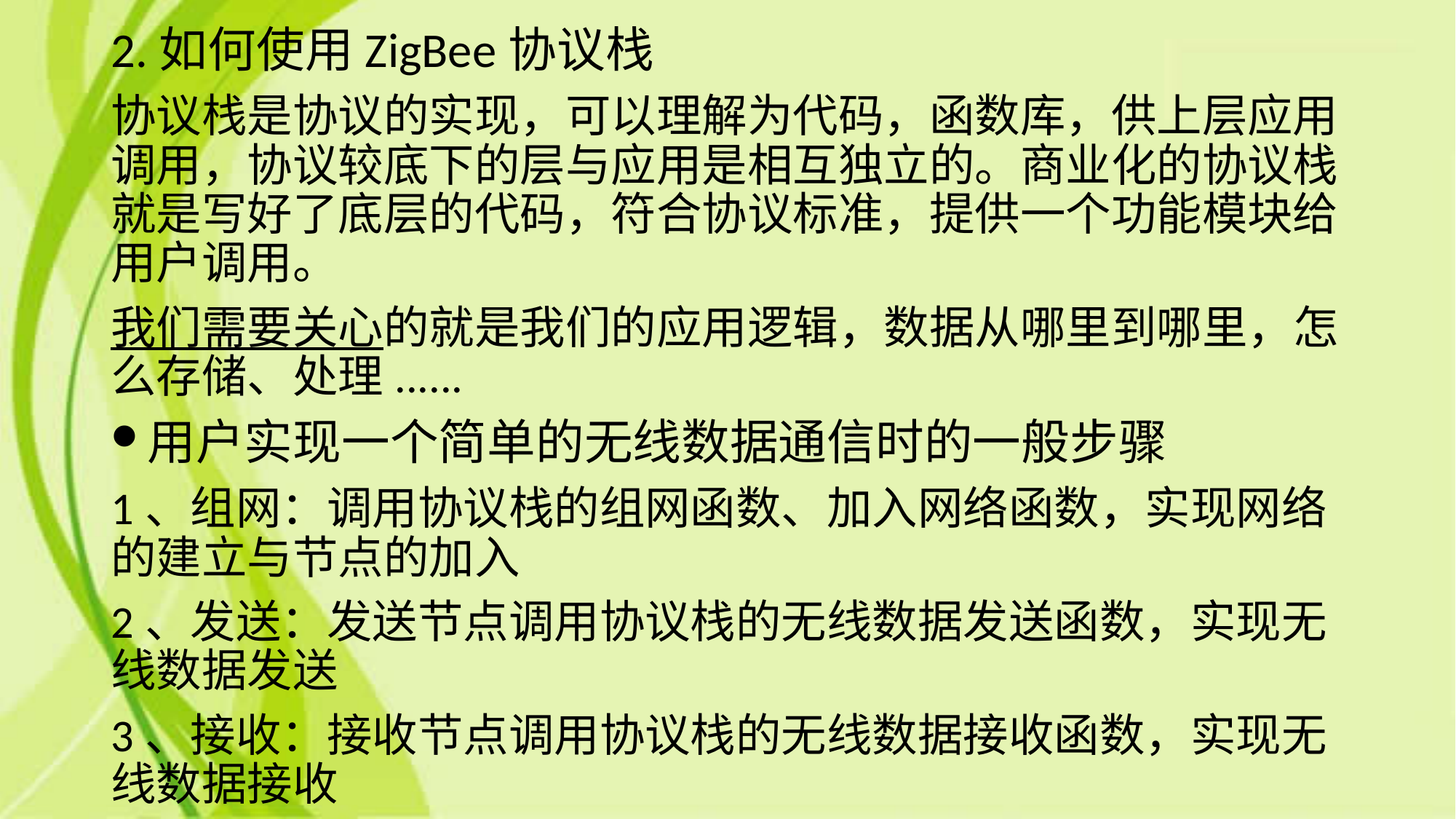

2.如何使用ZigBee协议栈
协议栈是协议的实现，可以理解为代码，函数库，供上层应用调用，协议较底下的层与应用是相互独立的。商业化的协议栈就是写好了底层的代码，符合协议标准，提供一个功能模块给用户调用。
我们需要关心的就是我们的应用逻辑，数据从哪里到哪里，怎么存储、处理......
用户实现一个简单的无线数据通信时的一般步骤
1、组网：调用协议栈的组网函数、加入网络函数，实现网络的建立与节点的加入
2、发送：发送节点调用协议栈的无线数据发送函数，实现无线数据发送
3、接收：接收节点调用协议栈的无线数据接收函数，实现无线数据接收